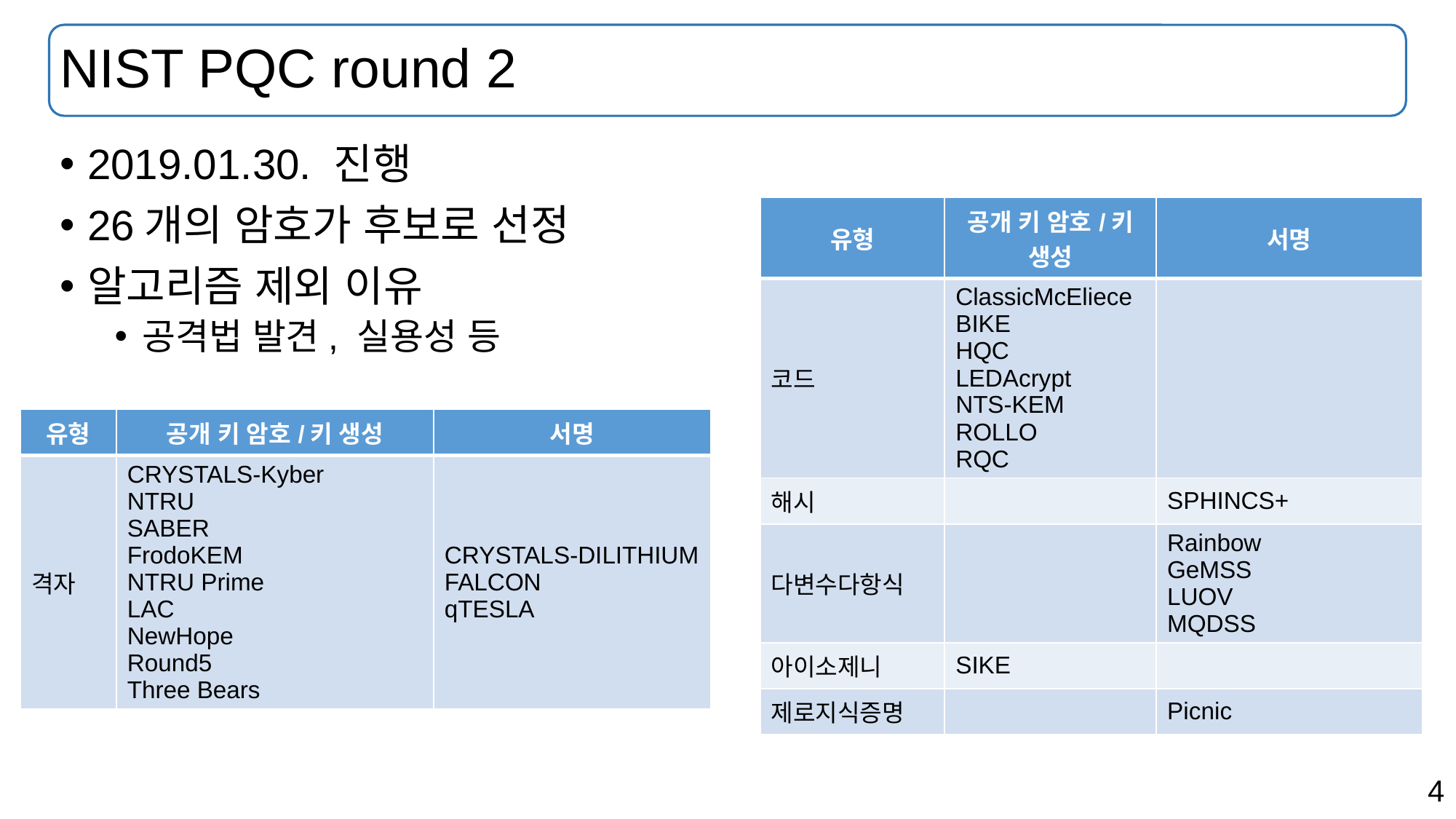

# NIST PQC round 2
2019.01.30. 진행
26개의 암호가 후보로 선정
알고리즘 제외 이유
공격법 발견, 실용성 등
| 유형 | 공개 키 암호/키 생성 | 서명 |
| --- | --- | --- |
| 코드 | ClassicMcEliece BIKE HQC LEDAcrypt NTS-KEM ROLLO RQC |  |
| 해시 |  | SPHINCS+ |
| 다변수다항식 |  | Rainbow GeMSS LUOV MQDSS |
| 아이소제니 | SIKE |  |
| 제로지식증명 |  | Picnic |
| 유형 | 공개 키 암호/키 생성 | 서명 |
| --- | --- | --- |
| 격자 | CRYSTALS-Kyber NTRU SABER FrodoKEM NTRU Prime LAC NewHope Round5 Three Bears | CRYSTALS-DILITHIUM FALCON qTESLA |